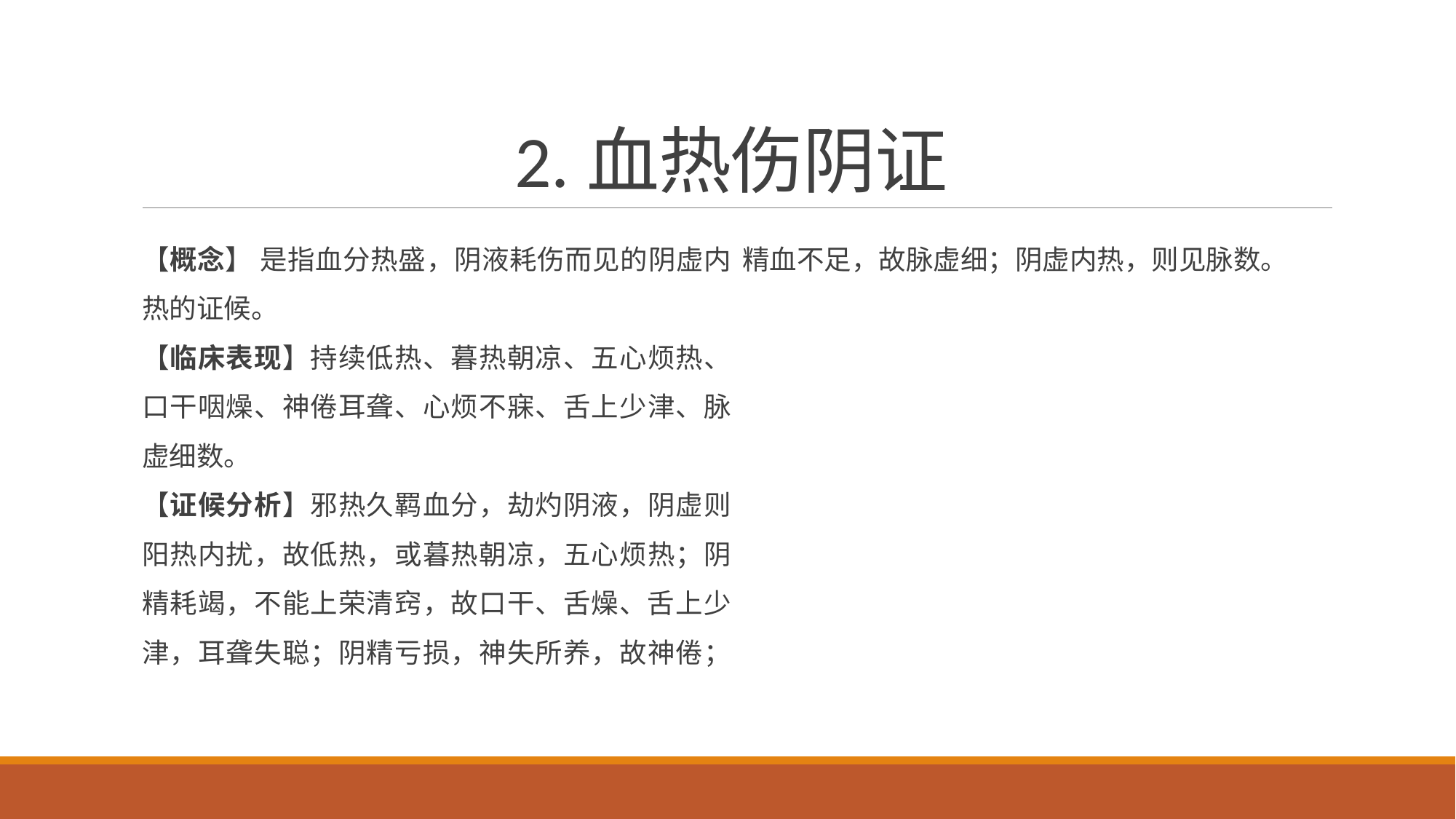

# 2.血热伤阴证
【概念】 是指血分热盛，阴液耗伤而见的阴虚内热的证候。
【临床表现】持续低热、暮热朝凉、五心烦热、口干咽燥、神倦耳聋、心烦不寐、舌上少津、脉虚细数。
【证候分析】邪热久羁血分，劫灼阴液，阴虚则阳热内扰，故低热，或暮热朝凉，五心烦热；阴精耗竭，不能上荣清窍，故口干、舌燥、舌上少津，耳聋失聪；阴精亏损，神失所养，故神倦；精血不足，故脉虚细；阴虚内热，则见脉数。